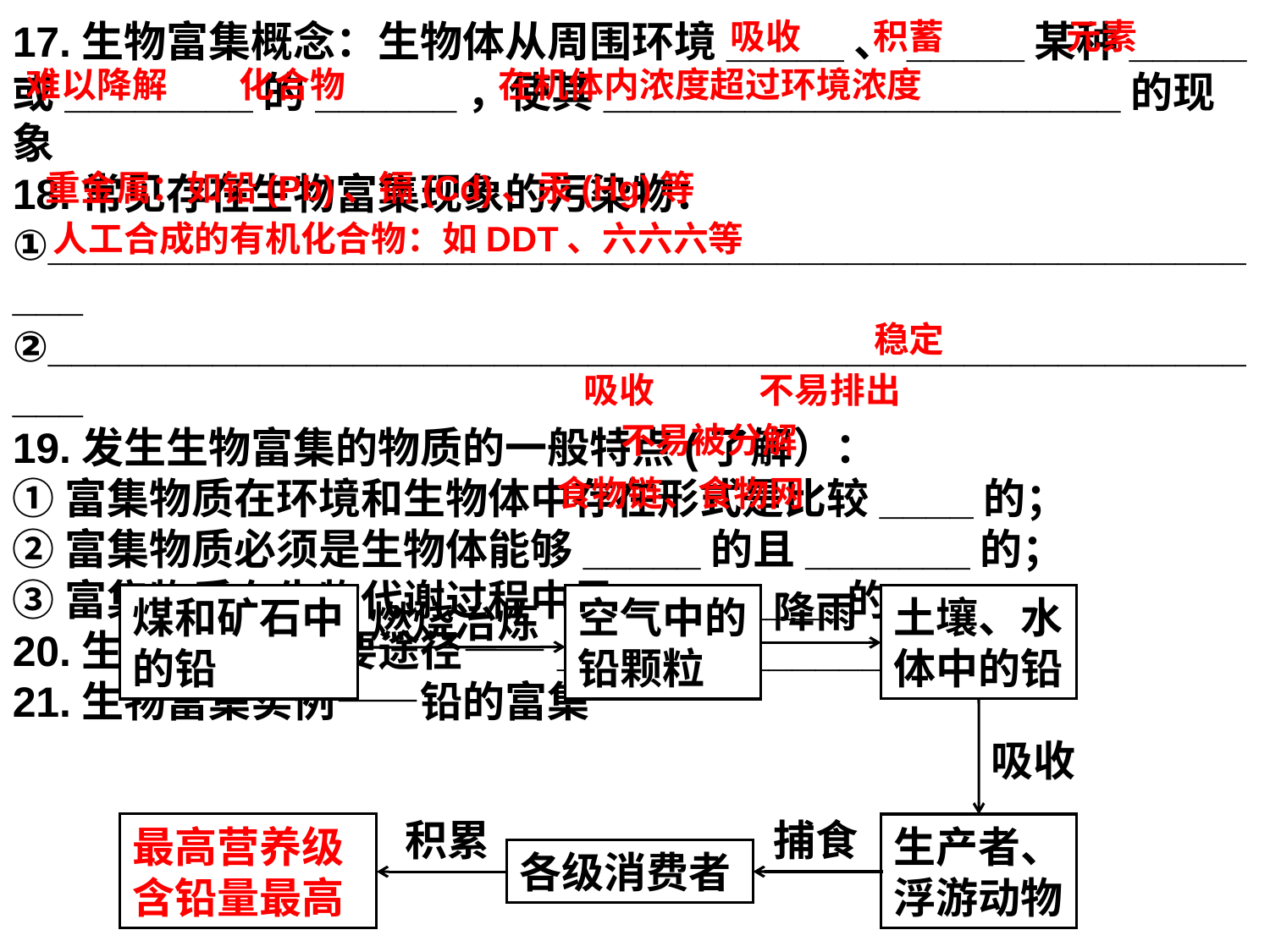

积蓄
元素
吸收
17.生物富集概念：生物体从周围环境_____、_____某种_____或________的______，使其______________________的现象
18.常见存在生物富集现象的污染物：
①______________________________________________________
②______________________________________________________
19.发生生物富集的物质的一般特点(了解）：
①富集物质在环境和生物体中存在形式是比较____的；
②富集物质必须是生物体能够_____的且_______的；
③富集物质在生物代谢过程中是_________的；
20.生物富集的主要途径——______________
21.生物富集实例——铅的富集

难以降解
在机体内浓度超过环境浓度
化合物
重金属：如铅(Pb)、镉(Cd)、汞(Hg)等
人工合成的有机化合物：如DDT、六六六等
稳定
不易排出
吸收
不易被分解
食物链、食物网
降雨
土壤、水体中的铅
煤和矿石中的铅
空气中的铅颗粒
燃烧冶炼
吸收
积累
捕食
最高营养级含铅量最高
生产者、浮游动物
各级消费者